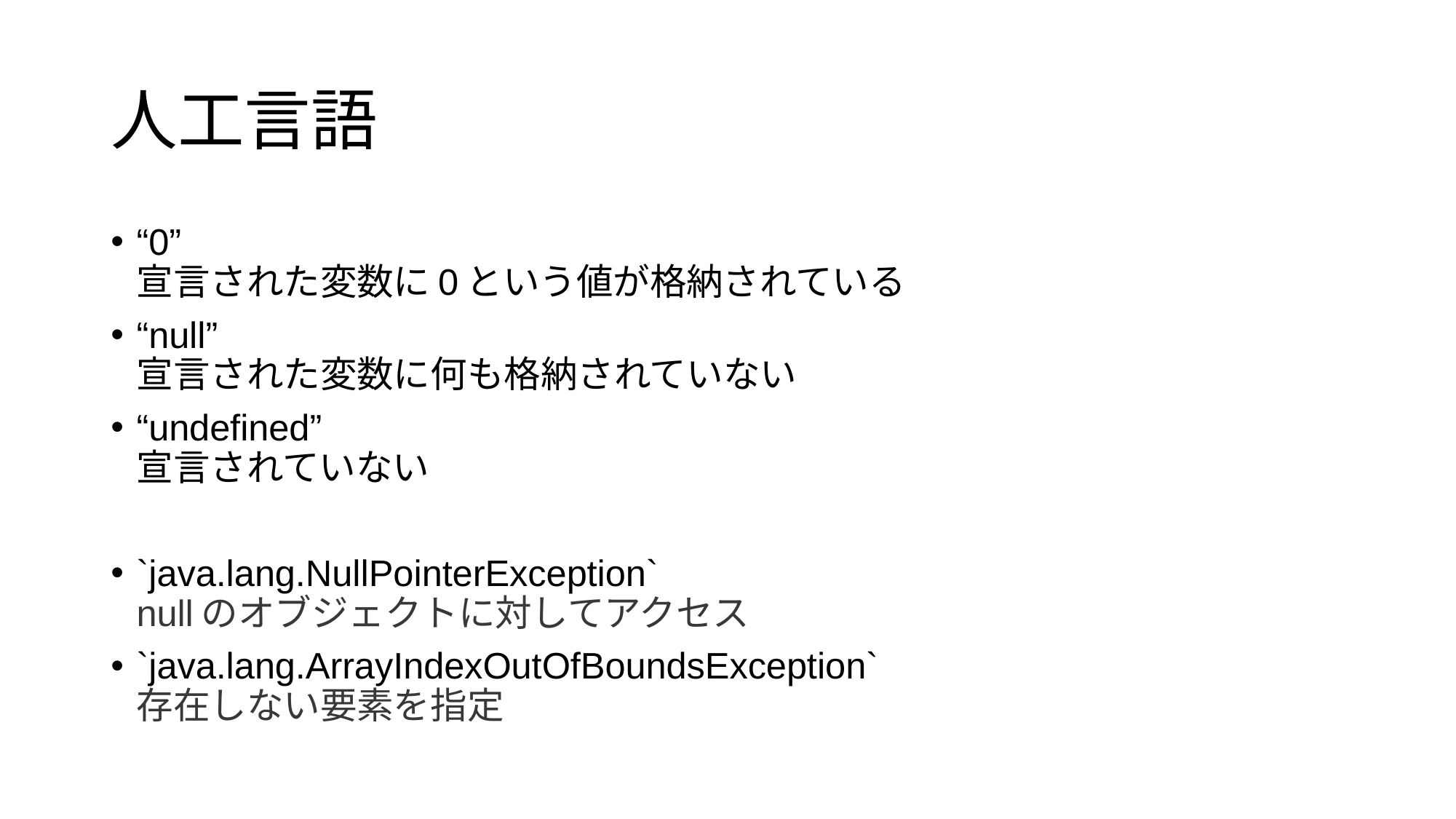

# 人工言語
“0”
宣言された変数に0という値が格納されている
“null”
宣言された変数に何も格納されていない
“undefined”
宣言されていない

`java.lang.NullPointerException`
nullのオブジェクトに対してアクセス
`java.lang.ArrayIndexOutOfBoundsException`
存在しない要素を指定